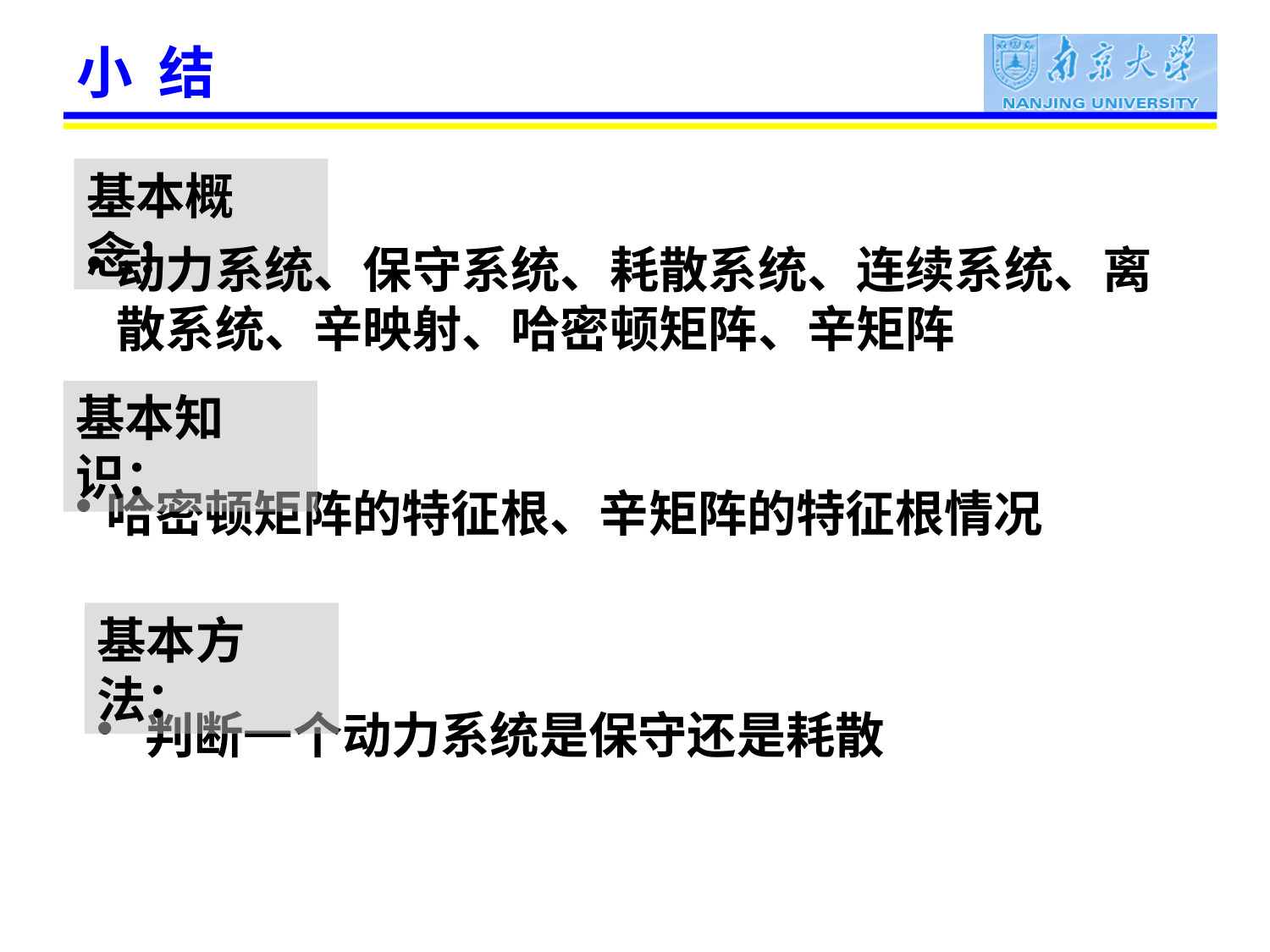

# 小  结
基本概念：
动力系统、保守系统、耗散系统、连续系统、离散系统、辛映射、哈密顿矩阵、辛矩阵
基本知识：
哈密顿矩阵的特征根、辛矩阵的特征根情况
基本方法：
判断一个动力系统是保守还是耗散